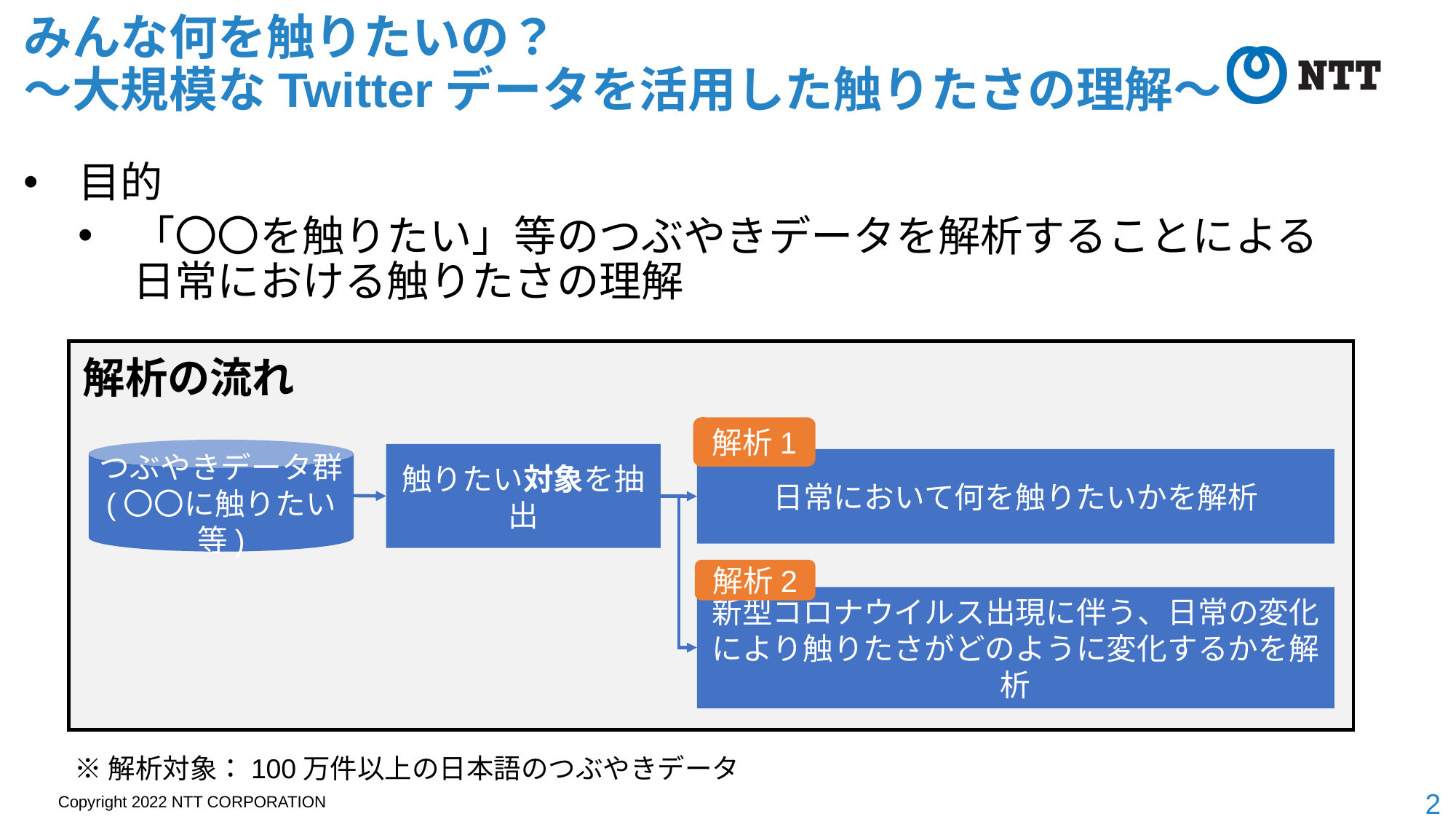

# みんな何を触りたいの？ ～大規模なTwitterデータを活用した触りたさの理解～
目的
「〇〇を触りたい」等のつぶやきデータを解析することによる
日常における触りたさの理解
解析の流れ

解析1
つぶやきデータ群
(〇〇に触りたい等)
触りたい対象を抽出
日常において何を触りたいかを解析
解析2
新型コロナウイルス出現に伴う、日常の変化により触りたさがどのように変化するかを解析
※解析対象：100万件以上の日本語のつぶやきデータ